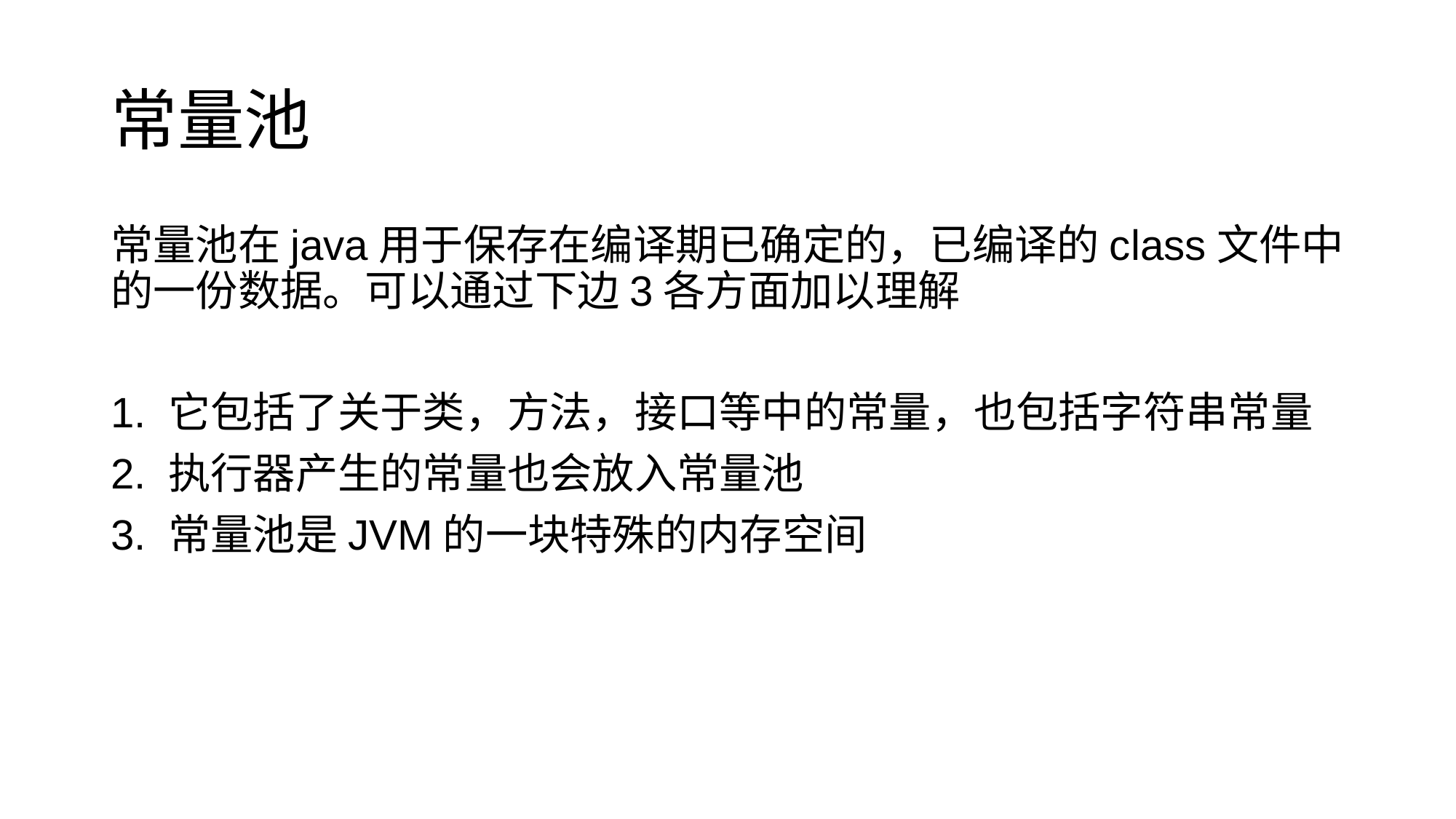

# 常量池
常量池在java用于保存在编译期已确定的，已编译的class文件中的一份数据。可以通过下边3各方面加以理解

1. 它包括了关于类，方法，接口等中的常量，也包括字符串常量
2. 执行器产生的常量也会放入常量池
3. 常量池是JVM的一块特殊的内存空间